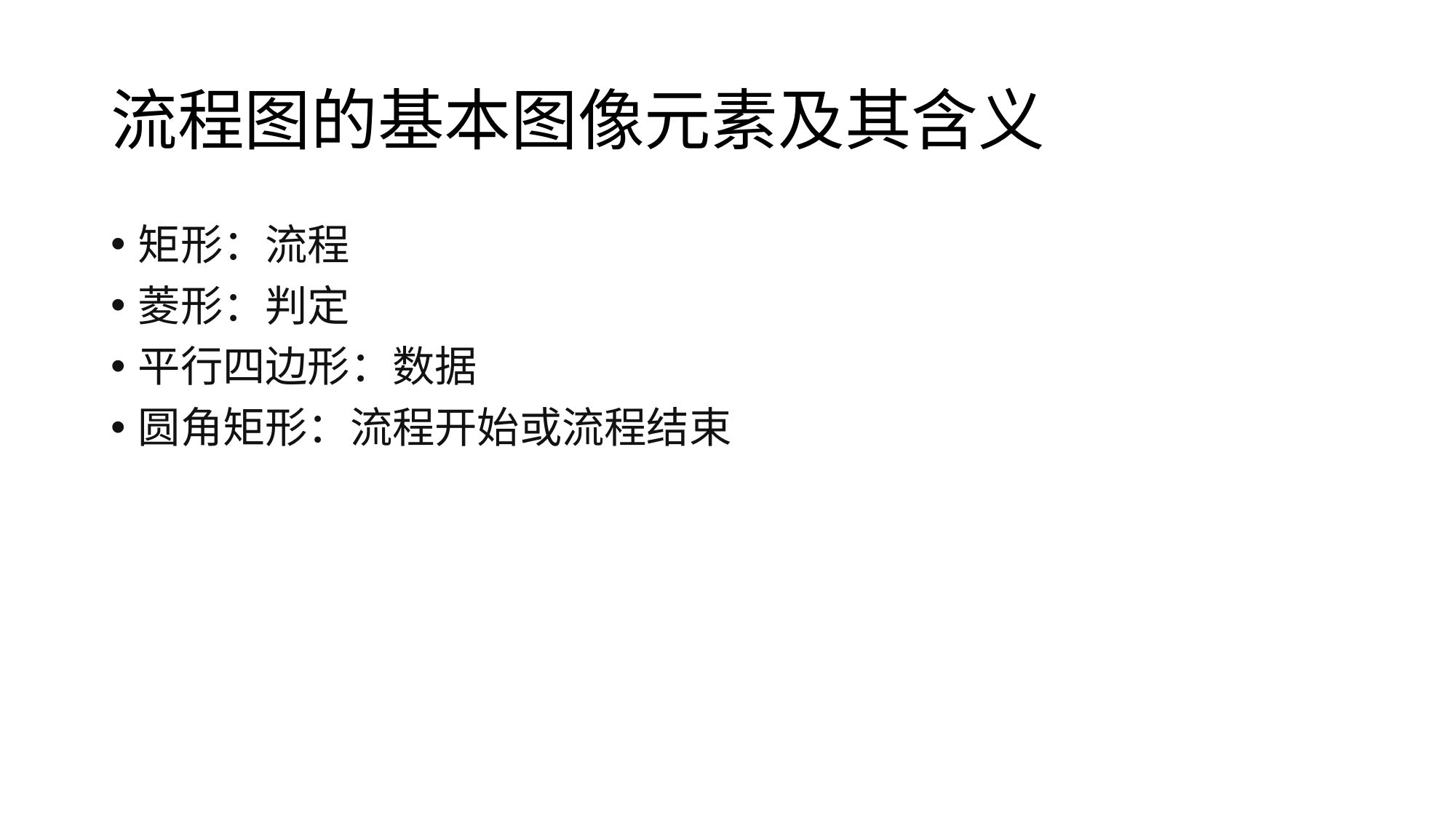

# 流程图的基本图像元素及其含义
矩形：流程
菱形：判定
平行四边形：数据
圆角矩形：流程开始或流程结束